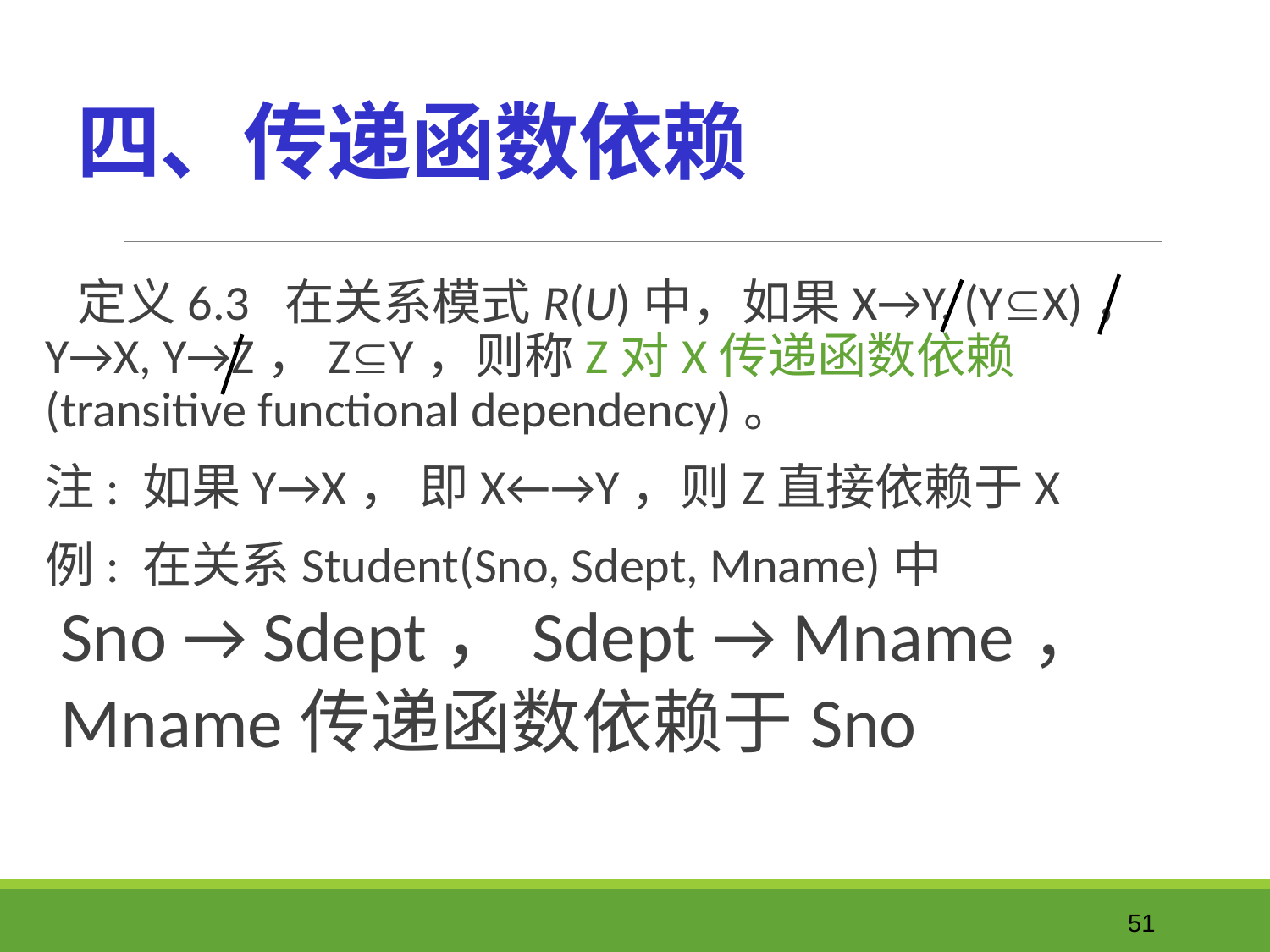

# 四、传递函数依赖
   定义6.3  在关系模式R(U)中，如果X→Y, (Y⊆X)， Y→X, Y→Z，Z⊆Y，则称Z对X传递函数依赖 (transitive functional dependency)。
注: 如果Y→X， 即X←→Y，则Z直接依赖于X
例: 在关系Student(Sno, Sdept, Mname)中
Sno → Sdept，Sdept → Mname，
Mname传递函数依赖于Sno

51